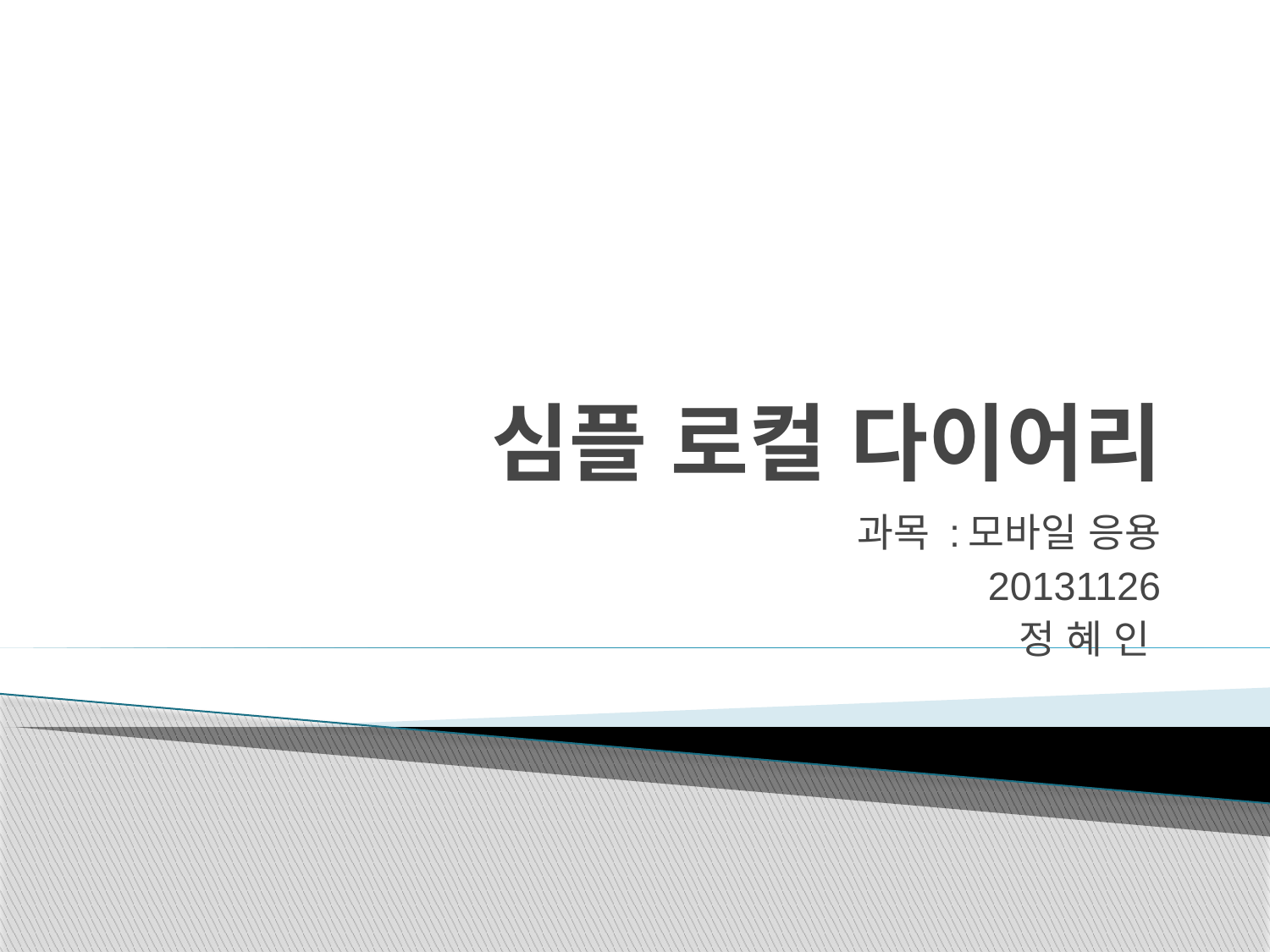

# 심플 로컬 다이어리
과목 :모바일 응용
20131126
정 혜 인